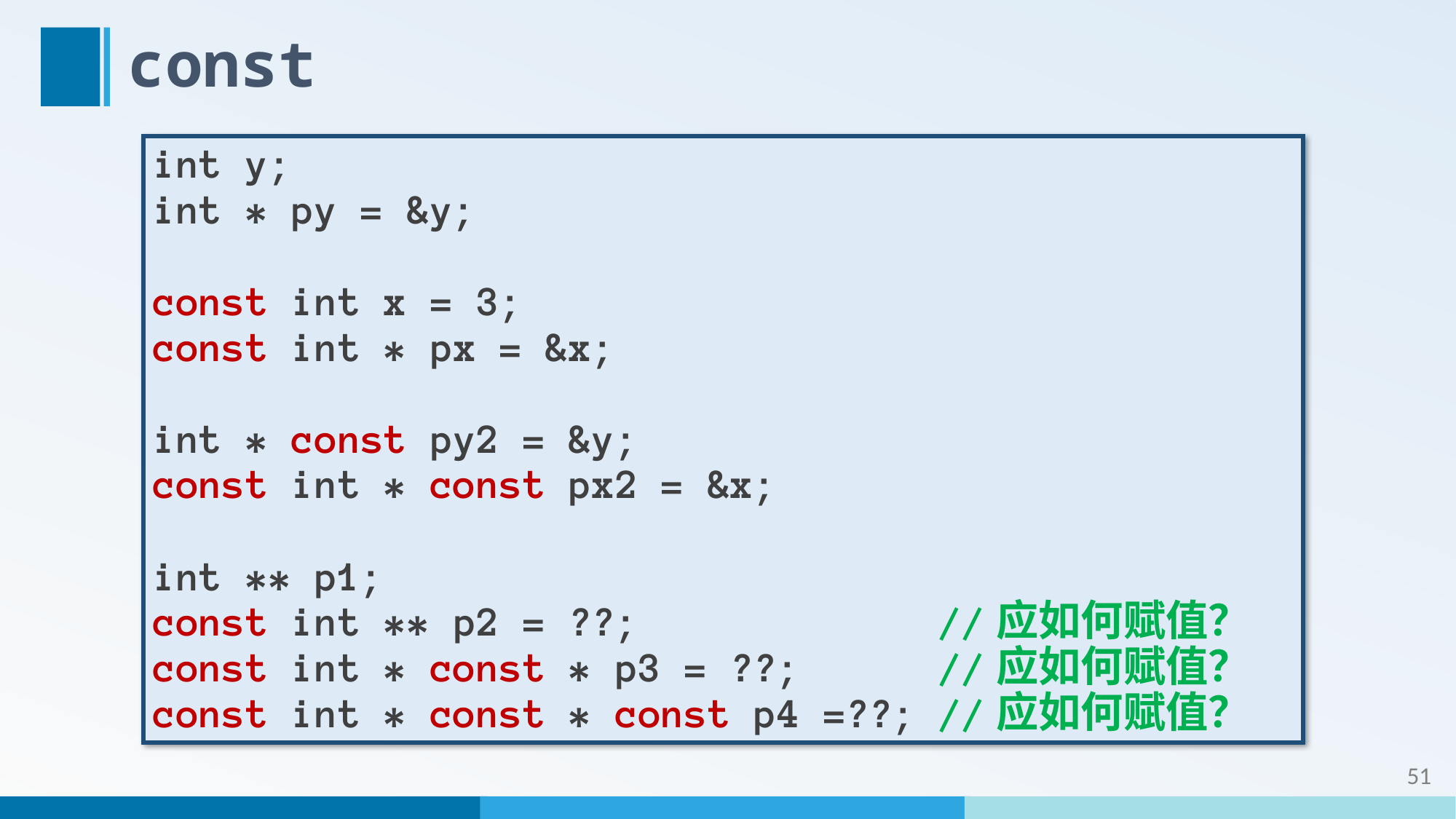

# const
int y;
int * py = &y;

const int x = 3;
const int * px = &x;

int * const py2 = &y;
const int * const px2 = &x;

int ** p1;
const int ** p2 = ??;             //应如何赋值？
const int * const * p3 = ??;      //应如何赋值？
const int * const * const p4 =??; //应如何赋值？